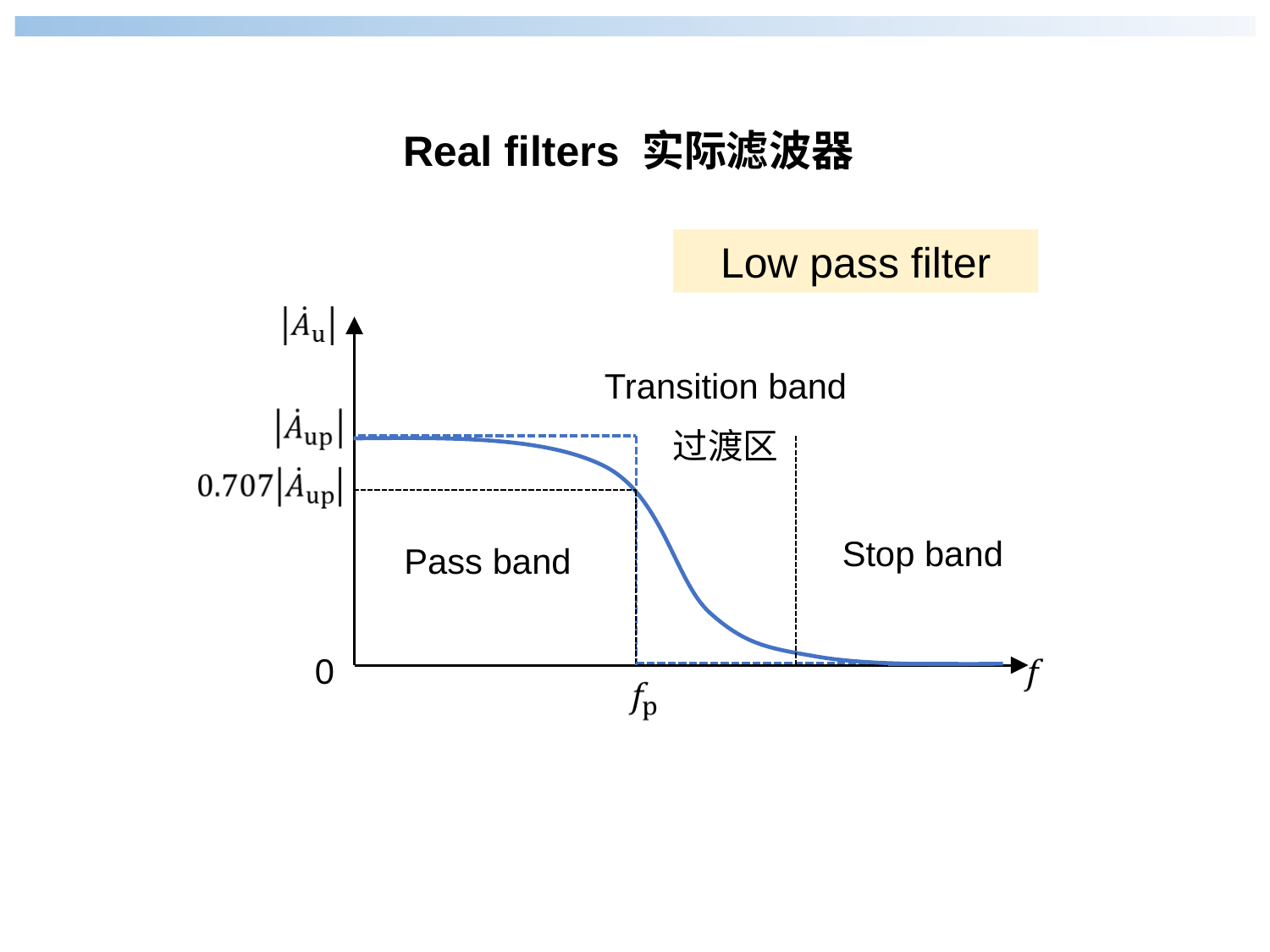

Real filters 实际滤波器
Low pass filter

0

Pass band

Transition band
过渡区

Stop band